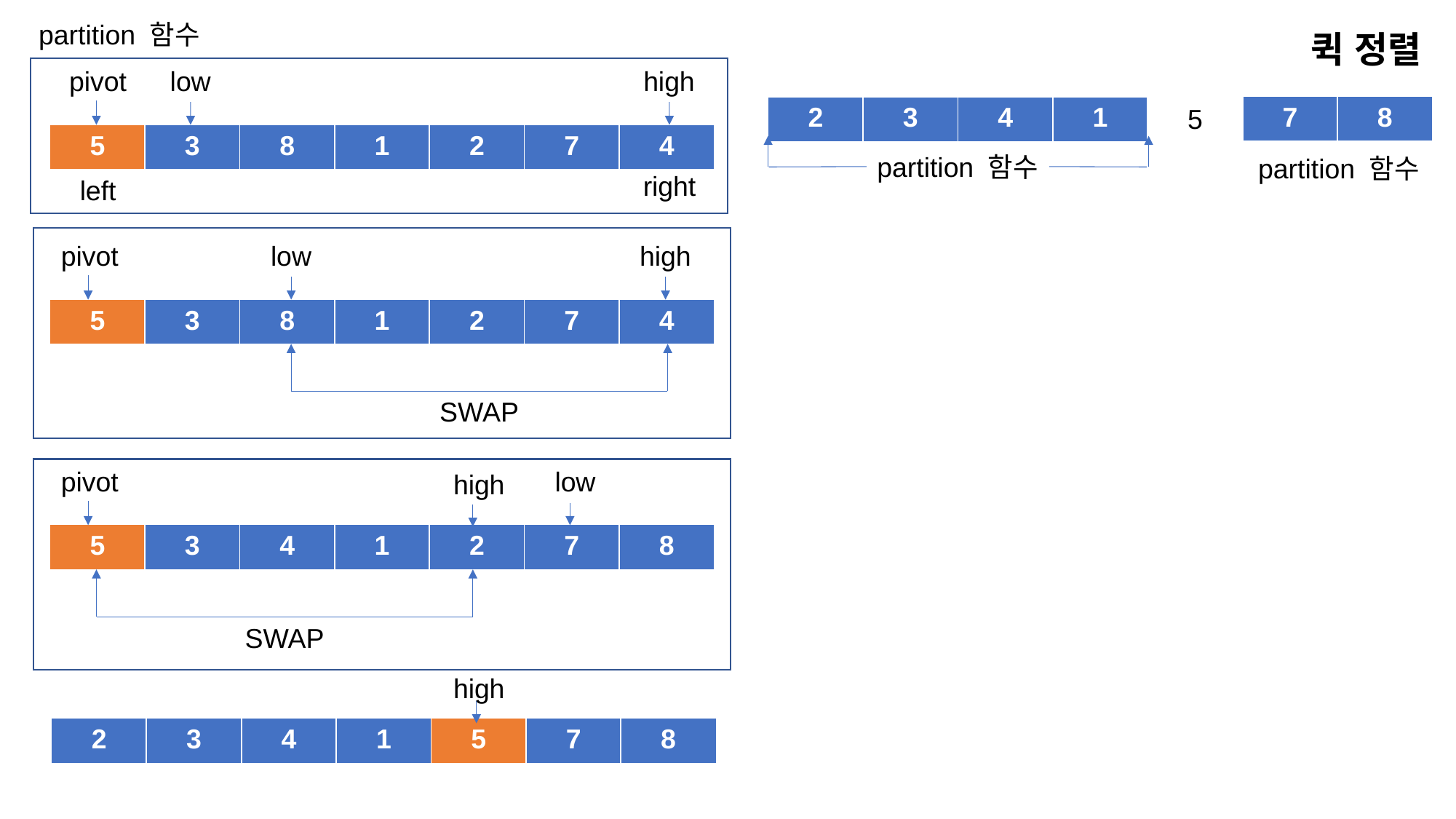

partition 함수
퀵 정렬

pivot
low
high
5
| 7 | 8 |
| --- | --- |
| 2 | 3 | 4 | 1 |
| --- | --- | --- | --- |
| 5 | 3 | 8 | 1 | 2 | 7 | 4 |
| --- | --- | --- | --- | --- | --- | --- |
partition 함수
partition 함수
right
left

pivot
low
high
| 5 | 3 | 8 | 1 | 2 | 7 | 4 |
| --- | --- | --- | --- | --- | --- | --- |
SWAP
pivot
low

high
| 5 | 3 | 4 | 1 | 2 | 7 | 8 |
| --- | --- | --- | --- | --- | --- | --- |
SWAP
high
| 2 | 3 | 4 | 1 | 5 | 7 | 8 |
| --- | --- | --- | --- | --- | --- | --- |